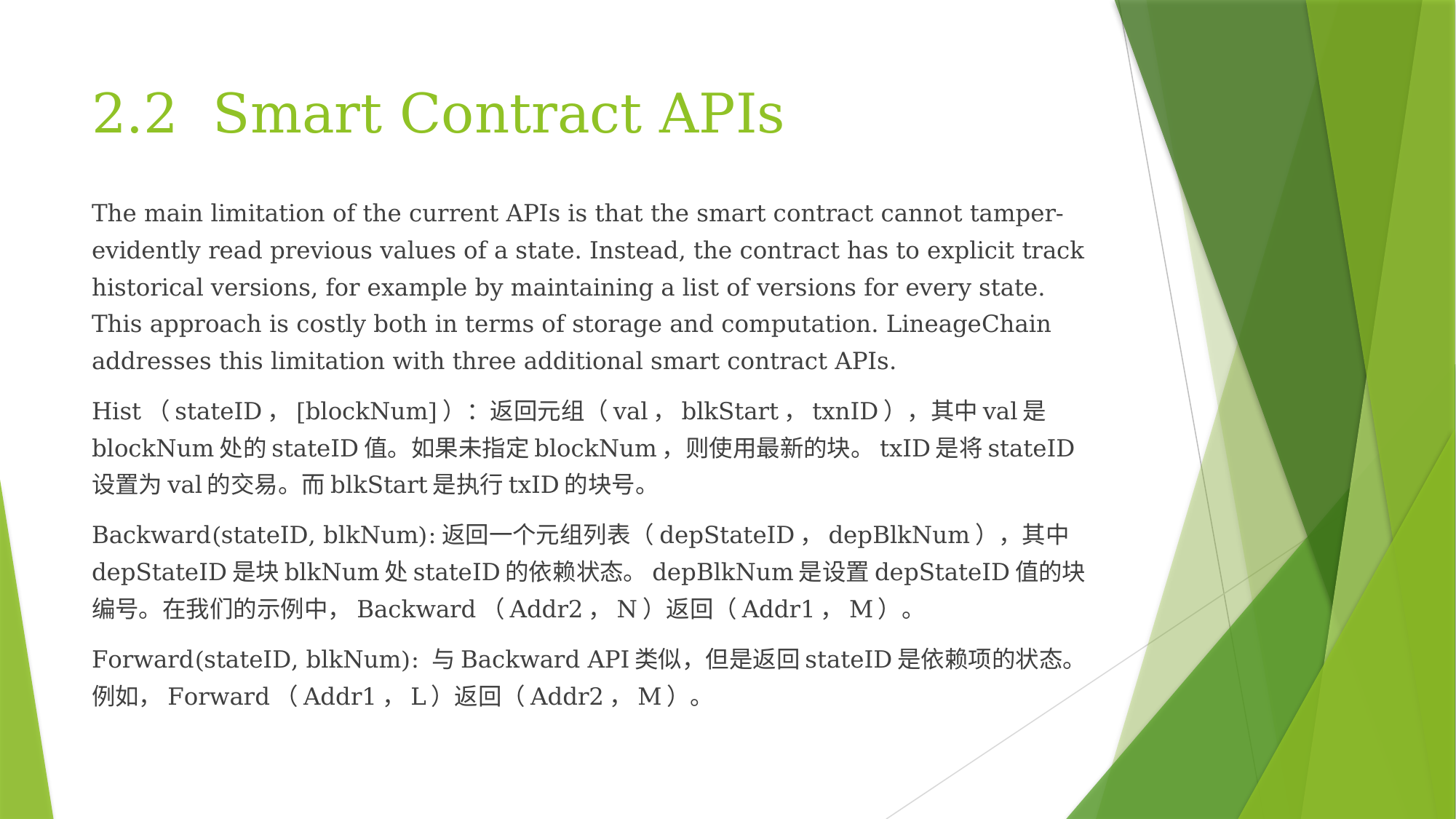

# 2.2  Smart Contract APIs
The main limitation of the current APIs is that the smart contract cannot tamper-evidently read previous values of a state. Instead, the contract has to explicit track historical versions, for example by maintaining a list of versions for every state. This approach is costly both in terms of storage and computation. LineageChain addresses this limitation with three additional smart contract APIs.
Hist（stateID，[blockNum]）：返回元组（val，blkStart，txnID），其中val是blockNum处的stateID值。如果未指定blockNum，则使用最新的块。txID是将stateID设置为val的交易。而blkStart是执行txID的块号。
Backward(stateID, blkNum):返回一个元组列表（depStateID，depBlkNum），其中depStateID是块blkNum处stateID的依赖状态。depBlkNum是设置depStateID值的块编号。在我们的示例中，Backward（Addr2，N）返回（Addr1，M）。
Forward(stateID, blkNum): 与Backward API类似，但是返回stateID是依赖项的状态。 例如，Forward（Addr1，L）返回（Addr2，M）。